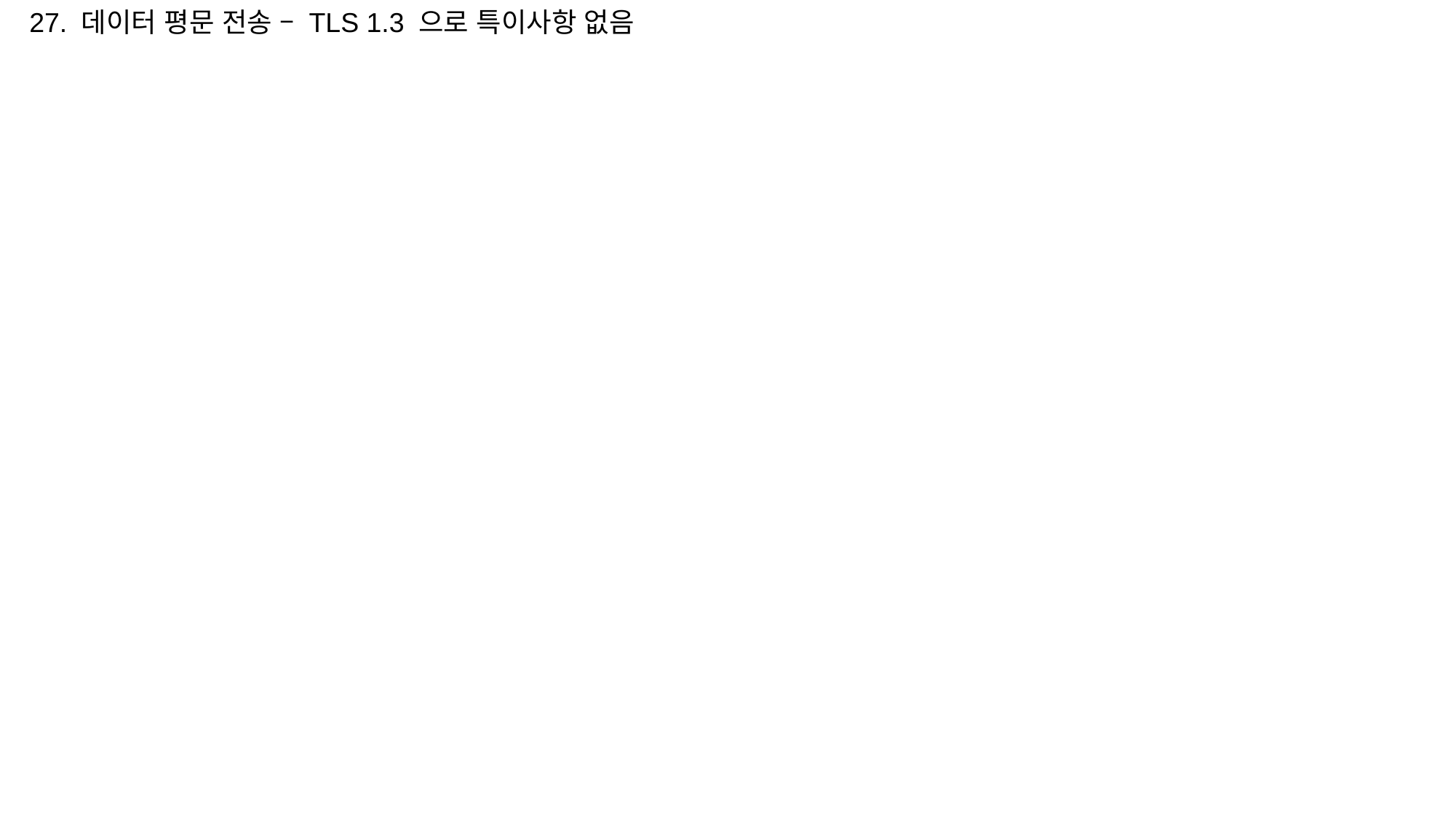

27. 데이터 평문 전송 – TLS 1.3 으로 특이사항 없음